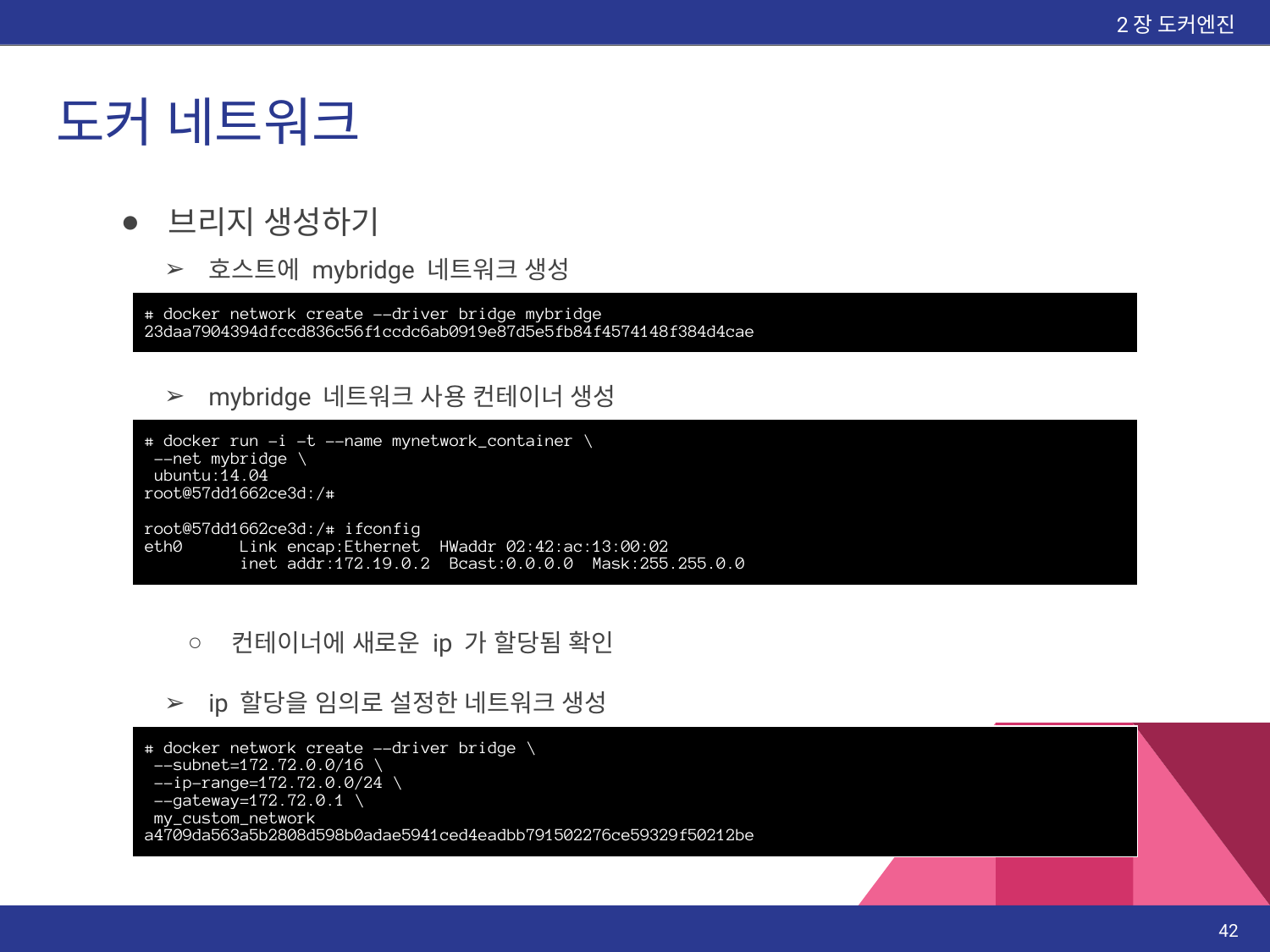

2장 도커엔진
# 도커 네트워크
브리지 생성하기
호스트에 mybridge 네트워크 생성

| # docker network create --driver bridge mybridge 23daa7904394dfccd836c56f1ccdc6ab0919e87d5e5fb84f4574148f384d4cae |
| --- |
mybridge 네트워크 사용 컨테이너 생성

| # docker run -i -t --name mynetwork\_container \ --net mybridge \ ubuntu:14.04 root@57dd1662ce3d:/# root@57dd1662ce3d:/# ifconfig eth0 Link encap:Ethernet HWaddr 02:42:ac:13:00:02 inet addr:172.19.0.2 Bcast:0.0.0.0 Mask:255.255.0.0 |
| --- |
컨테이너에 새로운 ip 가 할당됨 확인
ip 할당을 임의로 설정한 네트워크 생성

| # docker network create --driver bridge \ --subnet=172.72.0.0/16 \ --ip-range=172.72.0.0/24 \ --gateway=172.72.0.1 \ my\_custom\_network a4709da563a5b2808d598b0adae5941ced4eadbb791502276ce59329f50212be |
| --- |
42